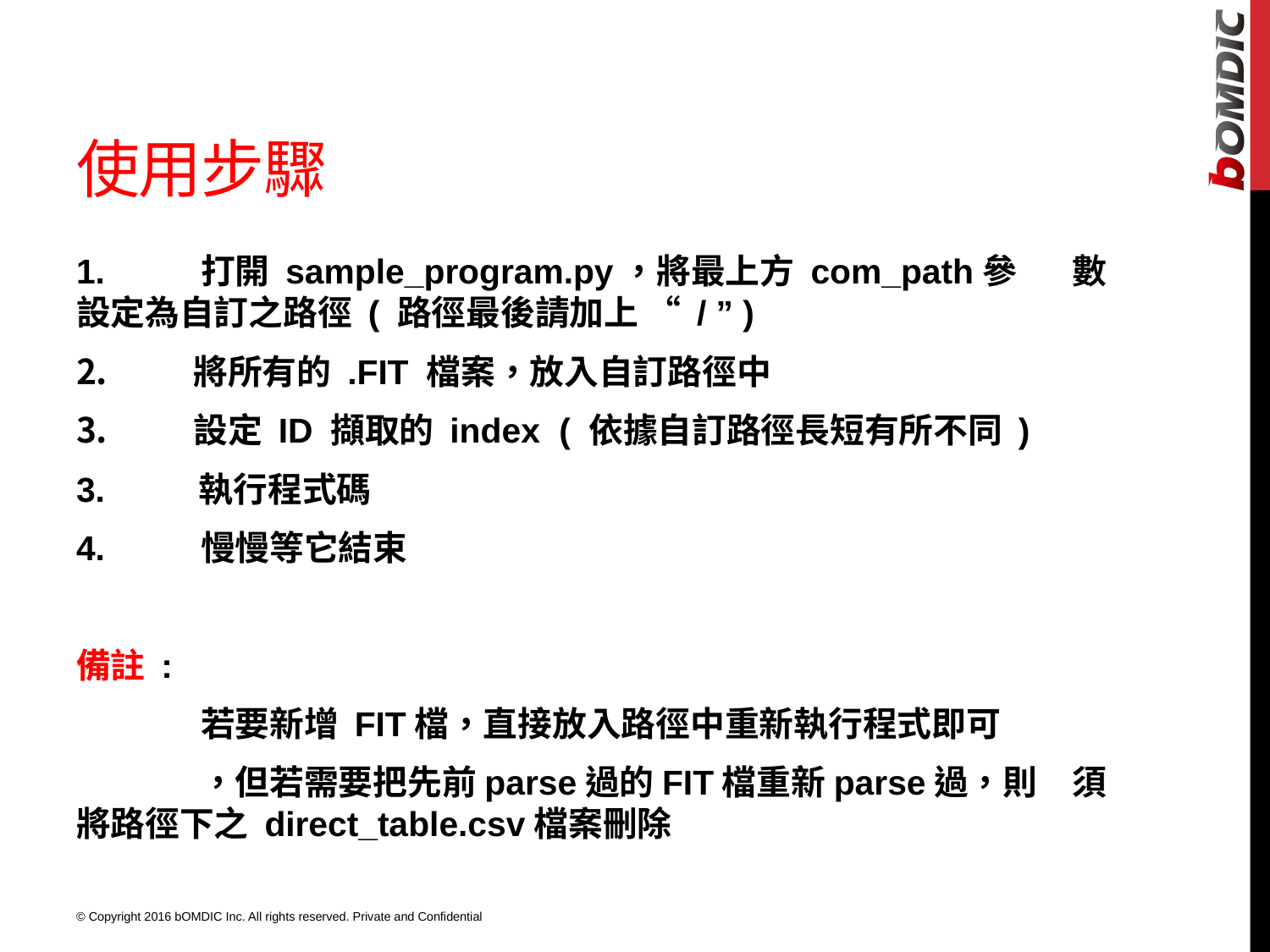

# 使用步驟
1.	打開 sample_program.py，將最上方 com_path參	數設定為自訂之路徑 ( 路徑最後請加上 “ / ” )
      將所有的 .FIT 檔案，放入自訂路徑中
      設定 ID 擷取的 index  ( 依據自訂路徑長短有所不同 )
3.         執行程式碼
4.	慢慢等它結束

備註 :
	若要新增 FIT檔，直接放入路徑中重新執行程式即可
	，但若需要把先前parse過的FIT檔重新parse過，則	須將路徑下之 direct_table.csv檔案刪除